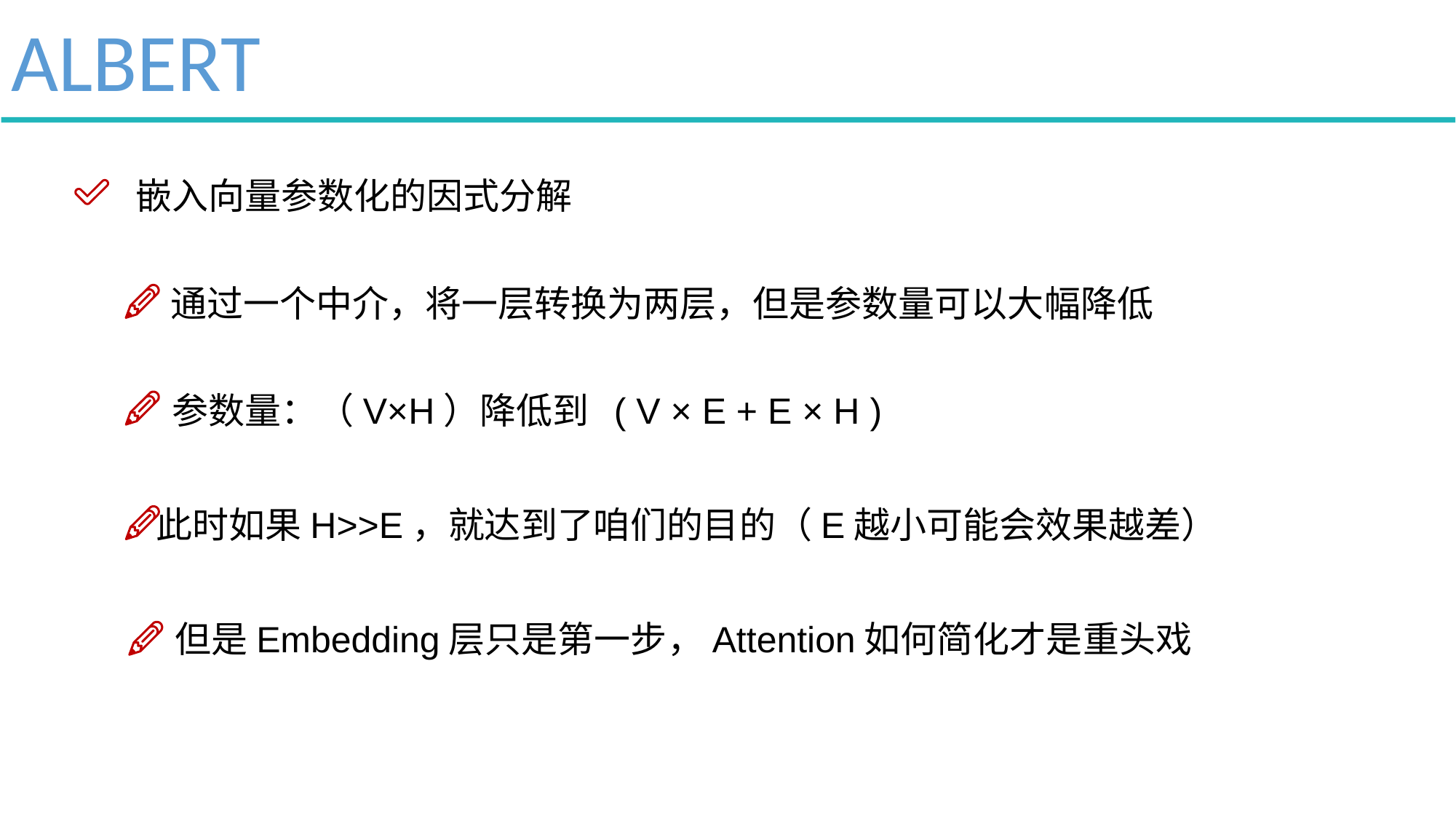

ALBERT
嵌入向量参数化的因式分解

通过一个中介，将一层转换为两层，但是参数量可以大幅降低

参数量：（V×H）降低到  ( V × E + E × H )

此时如果H>>E，就达到了咱们的目的（E越小可能会效果越差）

但是Embedding层只是第一步，Attention如何简化才是重头戏